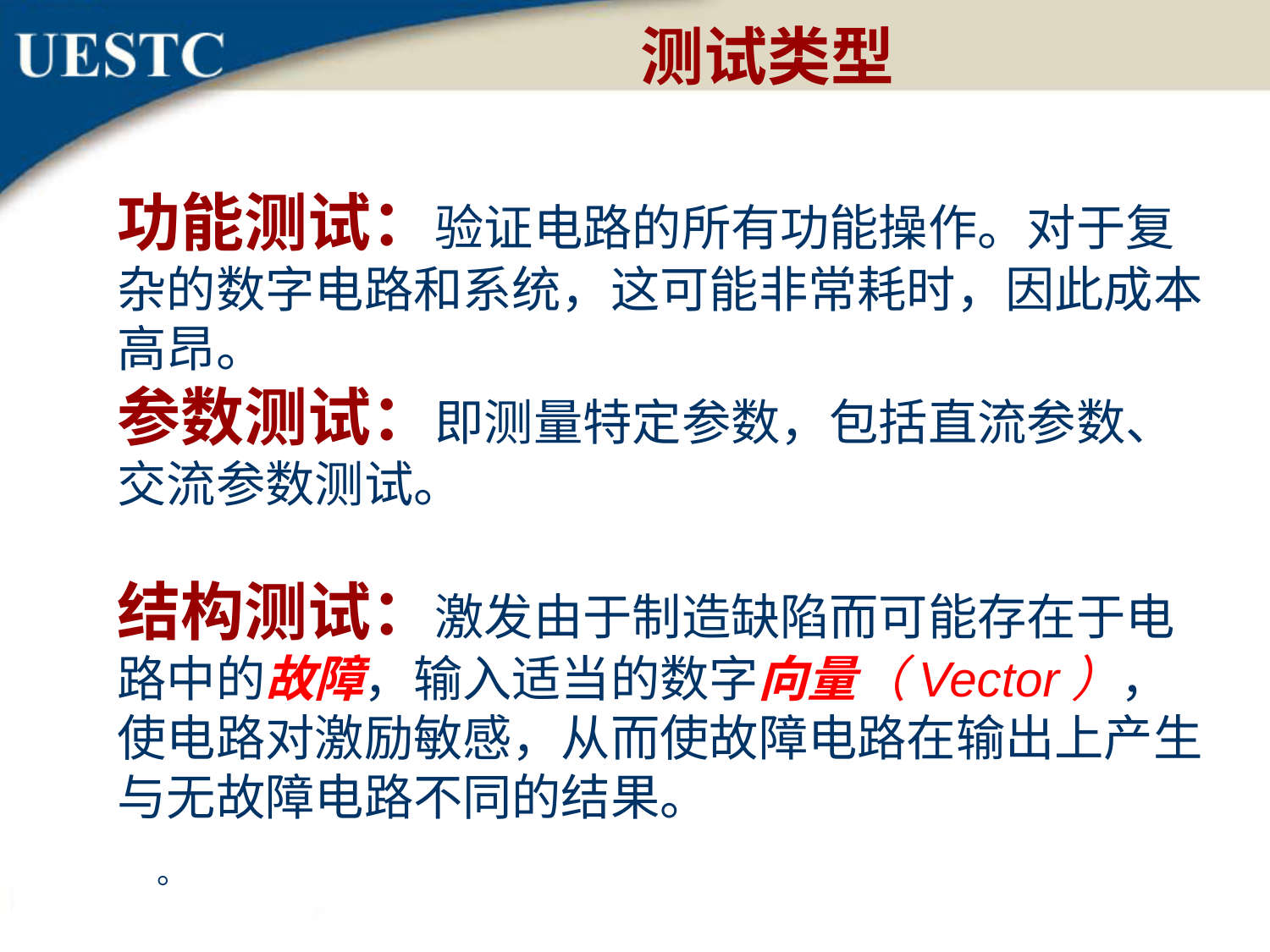

测试类型
功能测试：验证电路的所有功能操作。对于复杂的数字电路和系统，这可能非常耗时，因此成本高昂。
参数测试：即测量特定参数，包括直流参数、交流参数测试。

结构测试：激发由于制造缺陷而可能存在于电路中的故障，输入适当的数字向量（Vector），使电路对激励敏感，从而使故障电路在输出上产生与无故障电路不同的结果。
。